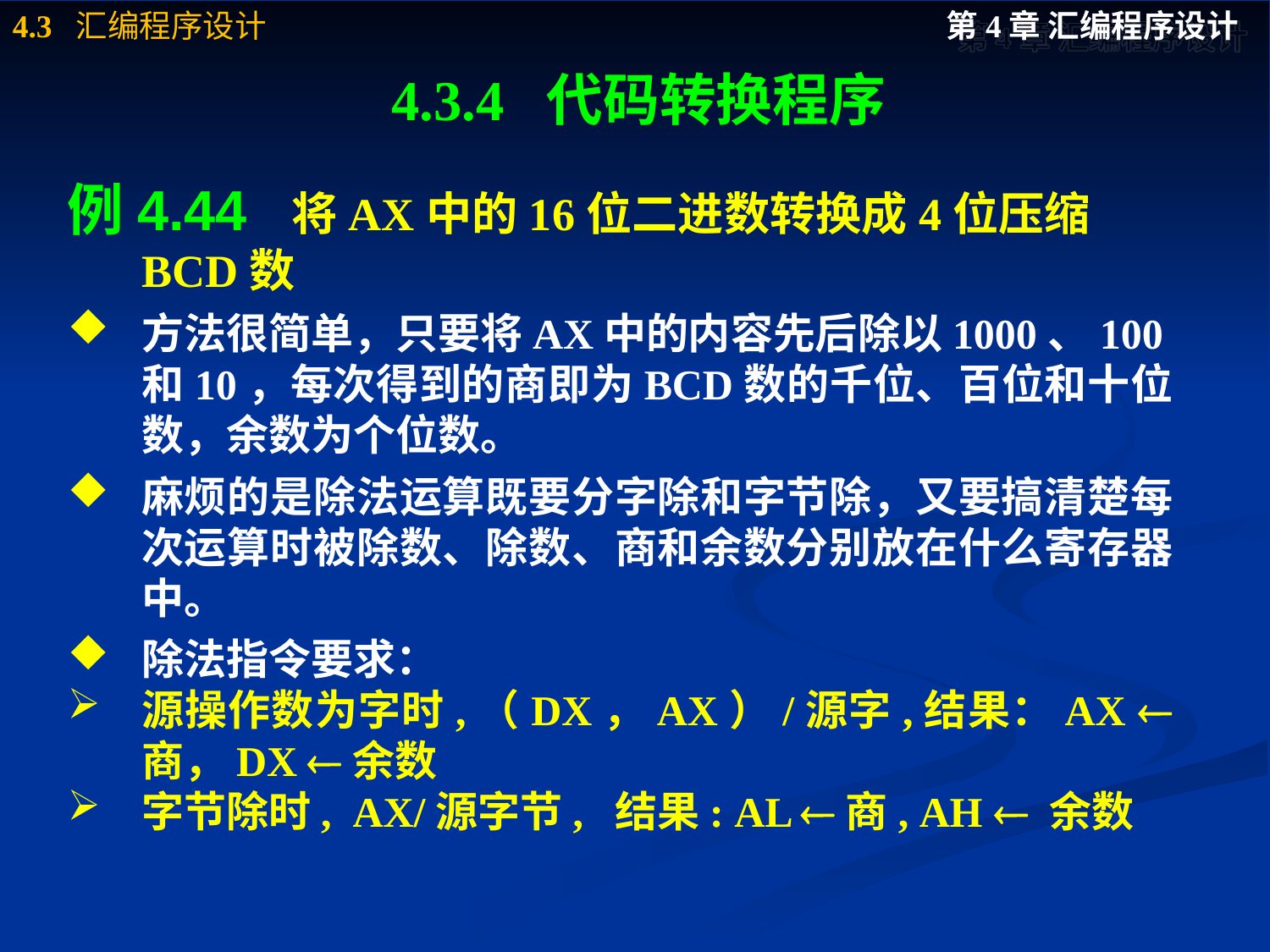

# 4.3.4  代码转换程序
例4.44  将AX中的16位二进数转换成4位压缩BCD数
方法很简单，只要将AX中的内容先后除以1000、100和10，每次得到的商即为BCD数的千位、百位和十位数，余数为个位数。
麻烦的是除法运算既要分字除和字节除，又要搞清楚每次运算时被除数、除数、商和余数分别放在什么寄存器中。
除法指令要求：
源操作数为字时,（DX，AX）/源字,结果：AX ← 商，DX ←余数
字节除时,  AX/源字节,  结果: AL ←商, AH ← 余数